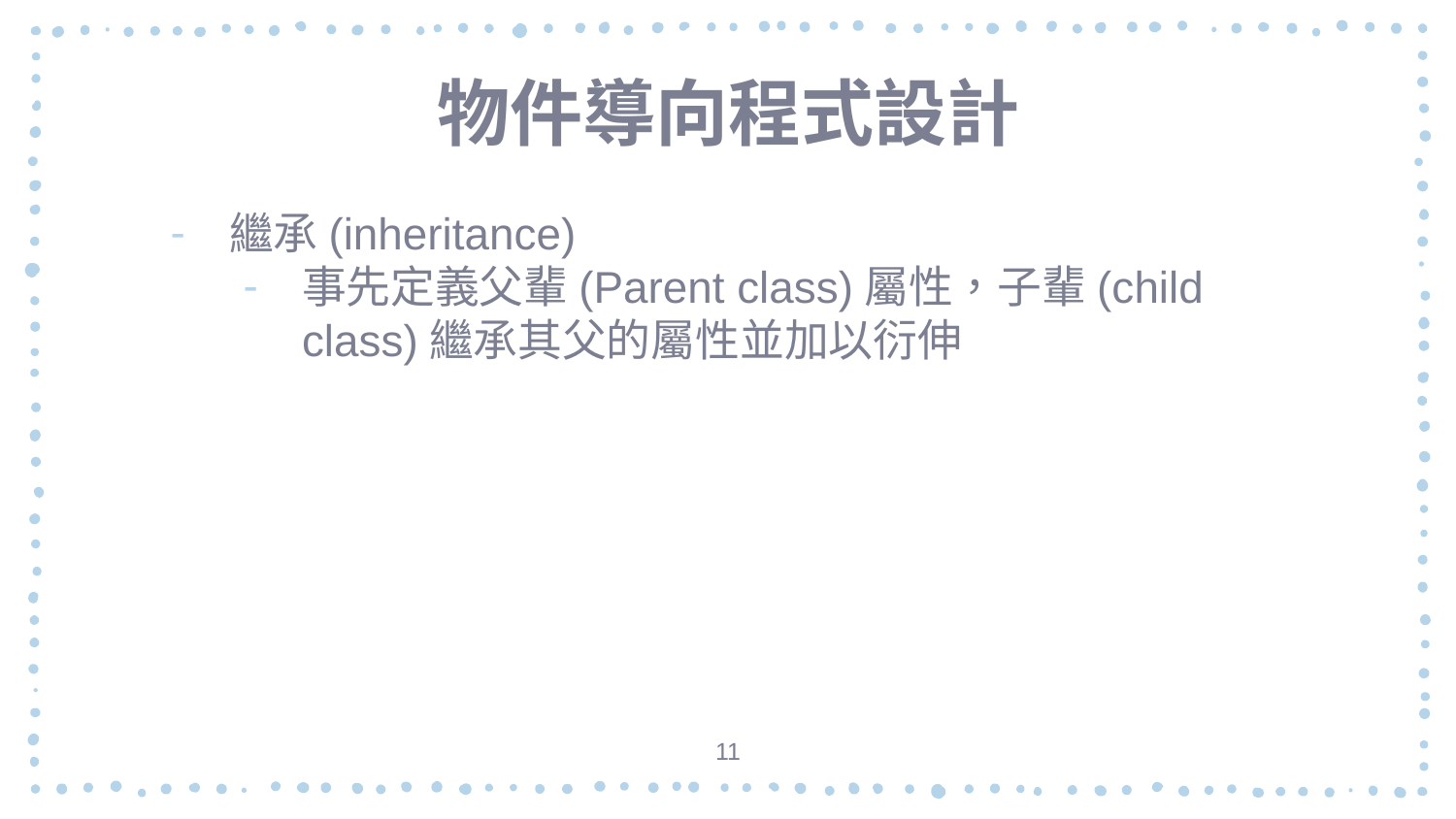

# 物件導向程式設計
繼承(inheritance)
事先定義父輩(Parent class)屬性，子輩(child class)繼承其父的屬性並加以衍伸

11